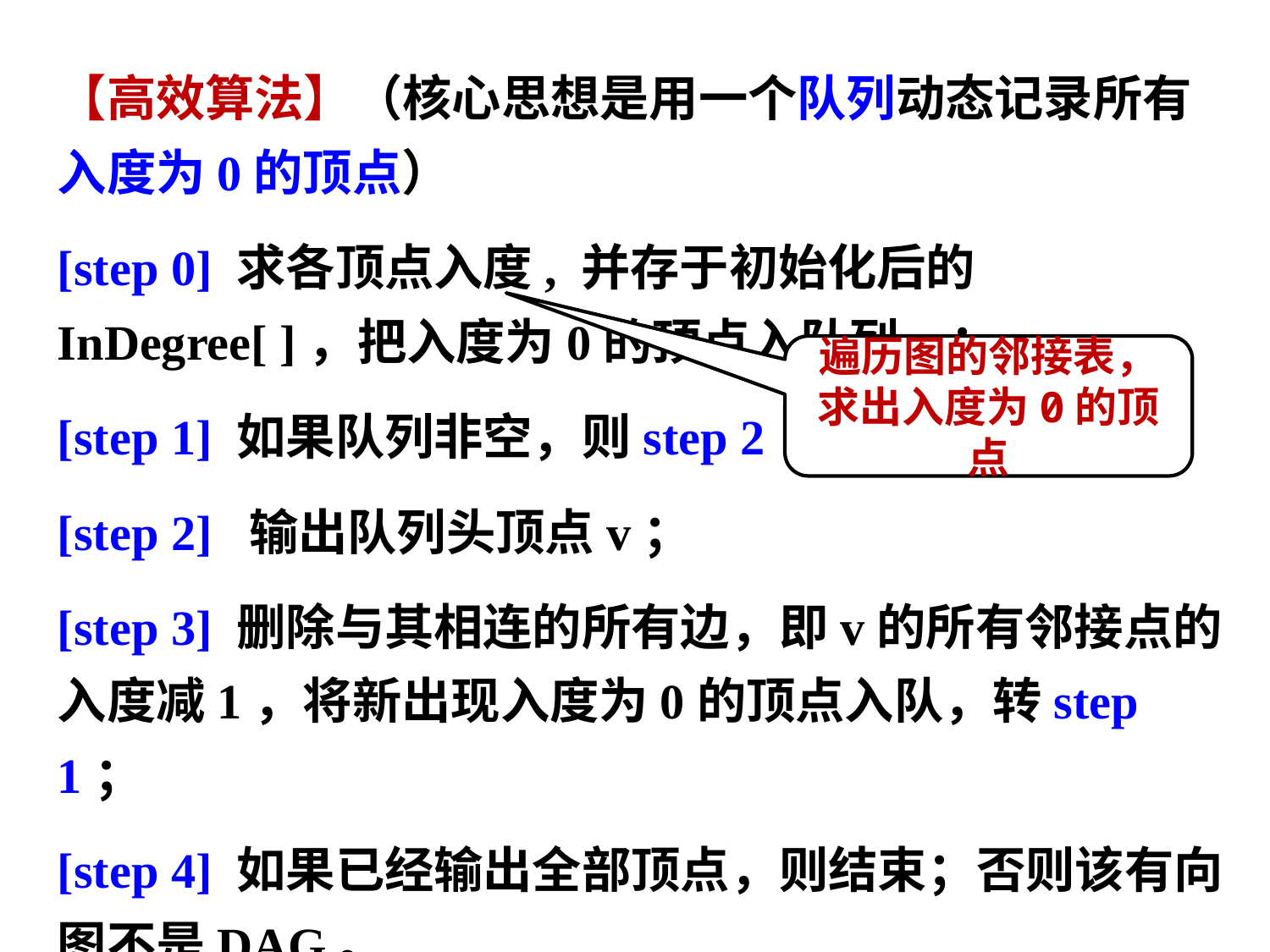

【高效算法】（核心思想是用一个队列动态记录所有入度为0的顶点）
[step 0] 求各顶点入度, 并存于初始化后的InDegree[ ]，把入度为0的顶点入队列q；
[step 1] 如果队列非空，则step 2，否则step 4；
[step 2]  输出队列头顶点v；
[step 3] 删除与其相连的所有边，即v的所有邻接点的入度减1，将新出现入度为0的顶点入队，转step 1；
[step 4] 如果已经输出全部顶点，则结束；否则该有向图不是DAG。
遍历图的邻接表，求出入度为0的顶点